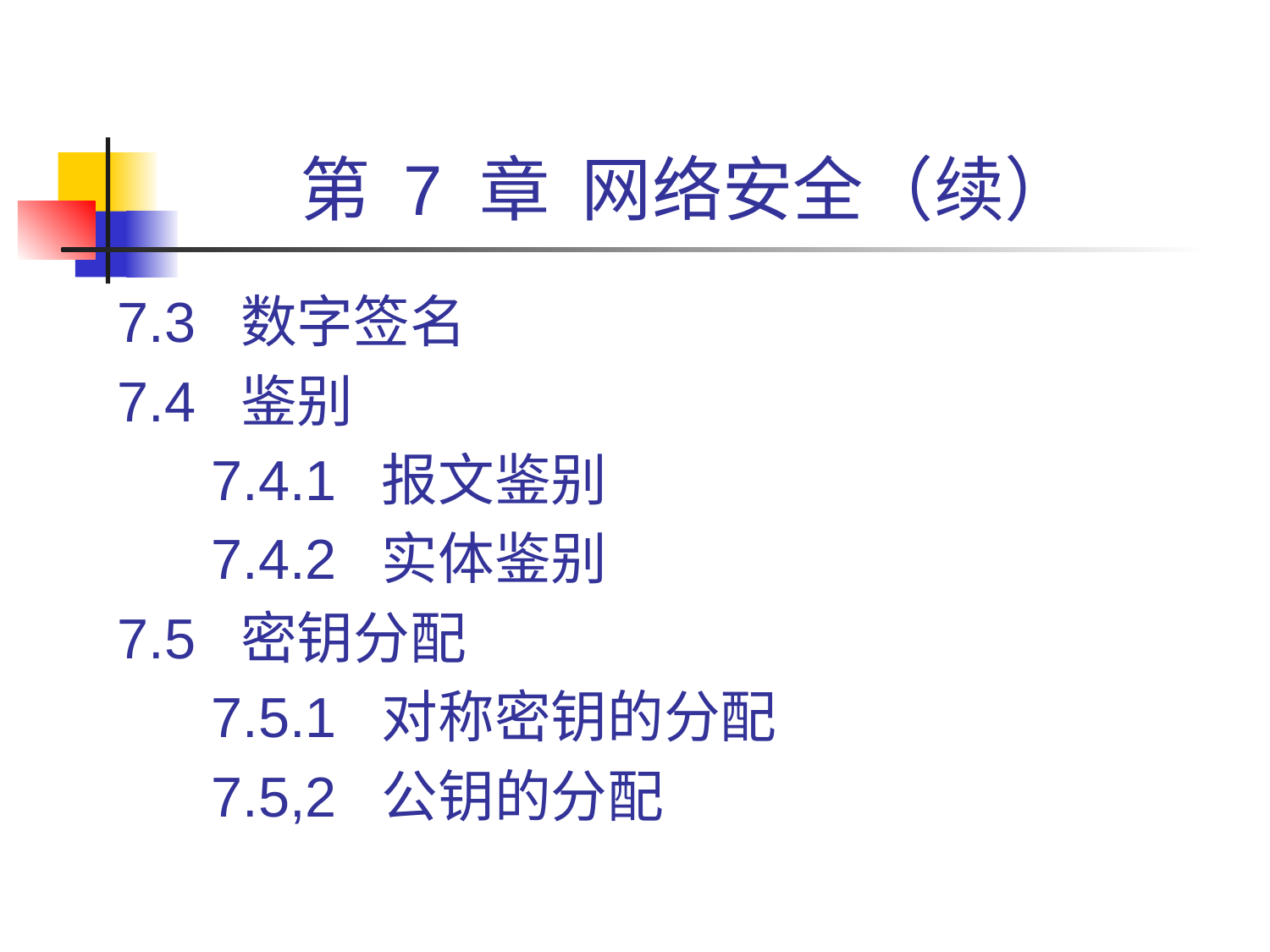

# 第 7 章  网络安全（续）
7.3  数字签名
7.4  鉴别
      7.4.1  报文鉴别
      7.4.2  实体鉴别
7.5  密钥分配
      7.5.1  对称密钥的分配
      7.5,2  公钥的分配